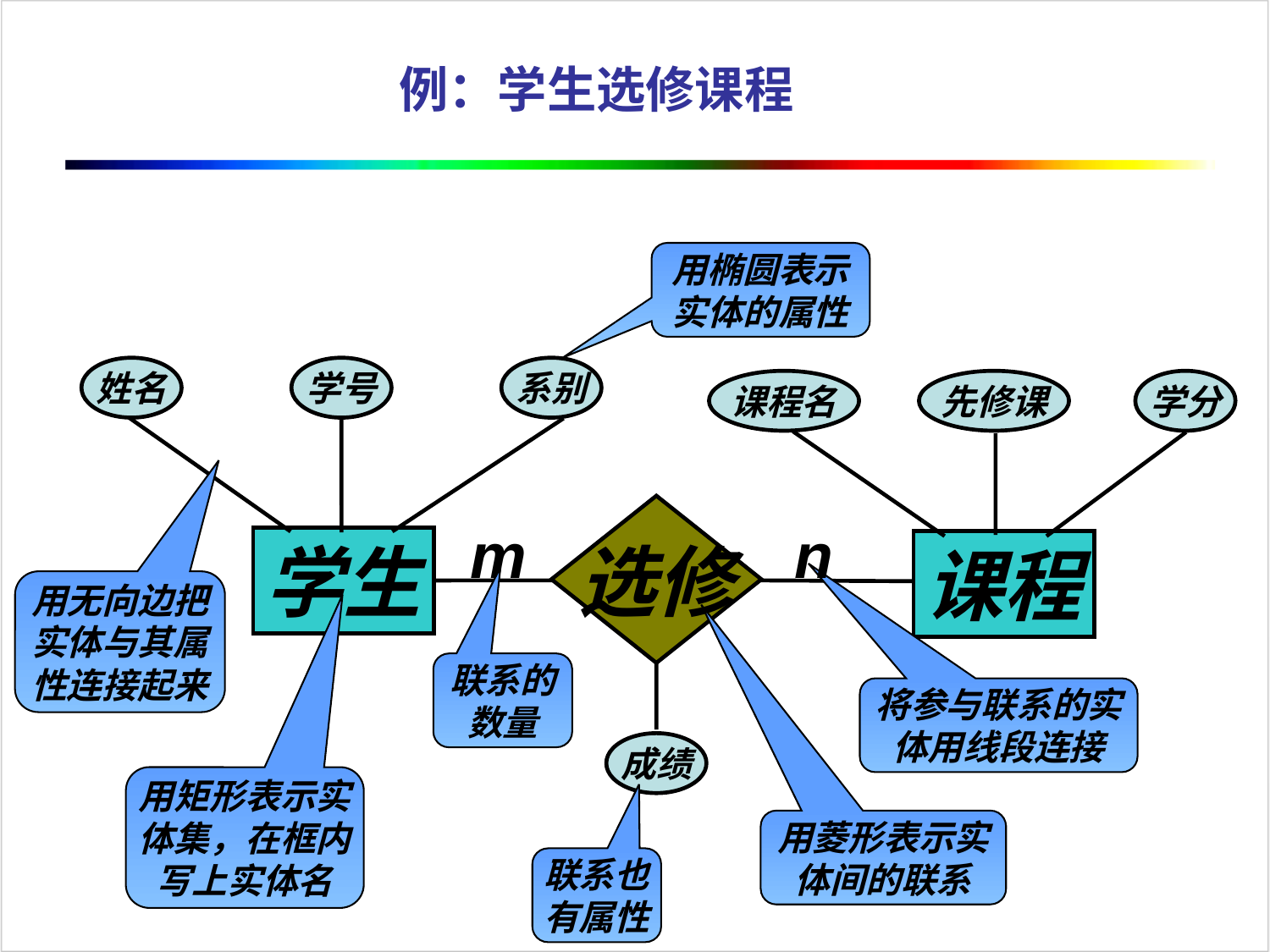

例：学生选修课程
用椭圆表示实体的属性
姓名
学号
系别
课程名
先修课
学分

选修
学生
m
n
课程

用无向边把实体与其属性连接起来
联系的
数量

将参与联系的实体用线段连接
成绩
用矩形表示实体集，在框内写上实体名
用菱形表示实体间的联系
联系也有属性